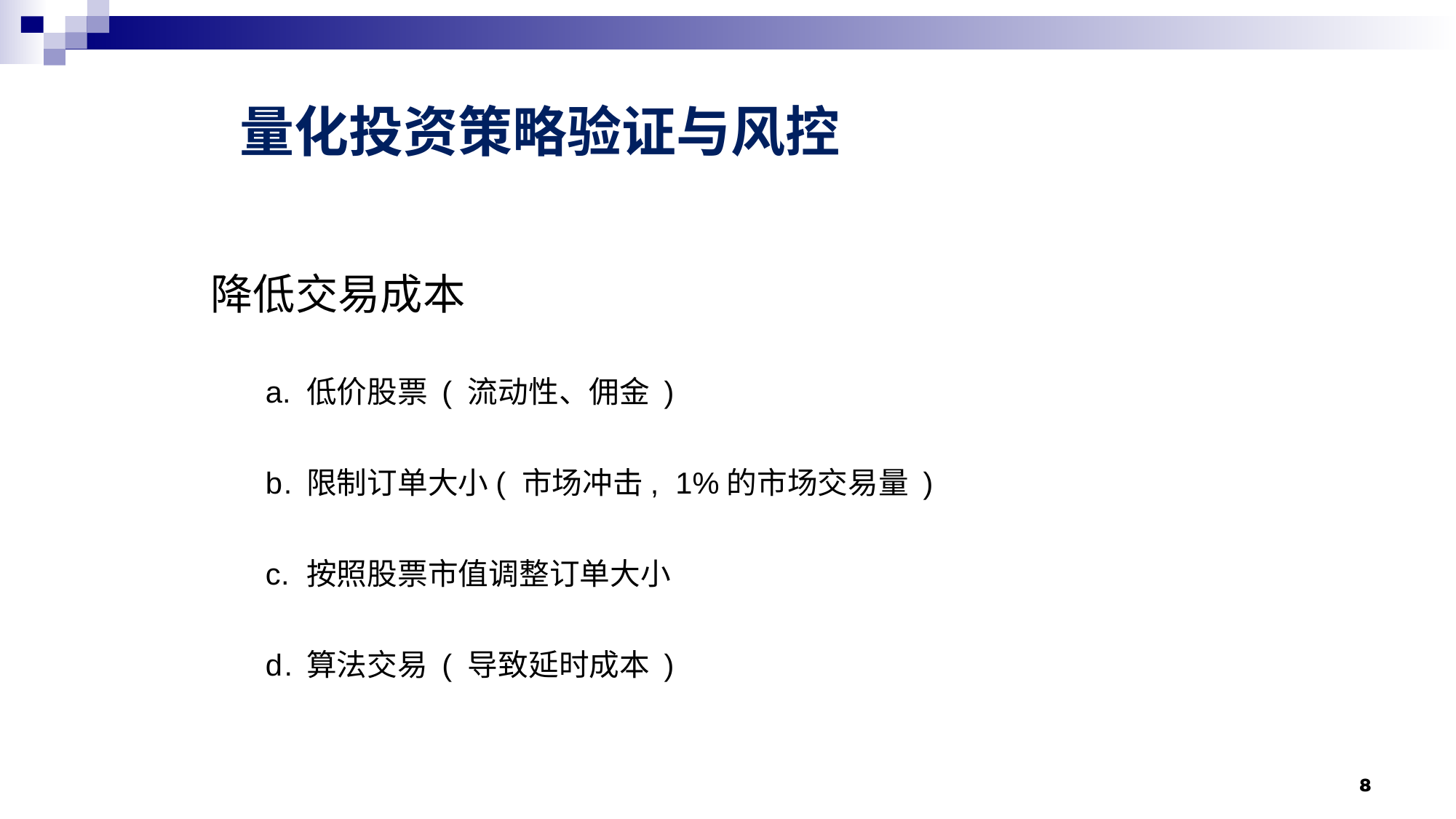

量化投资策略验证与风控
降低交易成本
低价股票 ( 流动性、佣金 )
限制订单大小( 市场冲击,  1%的市场交易量 )
按照股票市值调整订单大小
算法交易 ( 导致延时成本 )
8